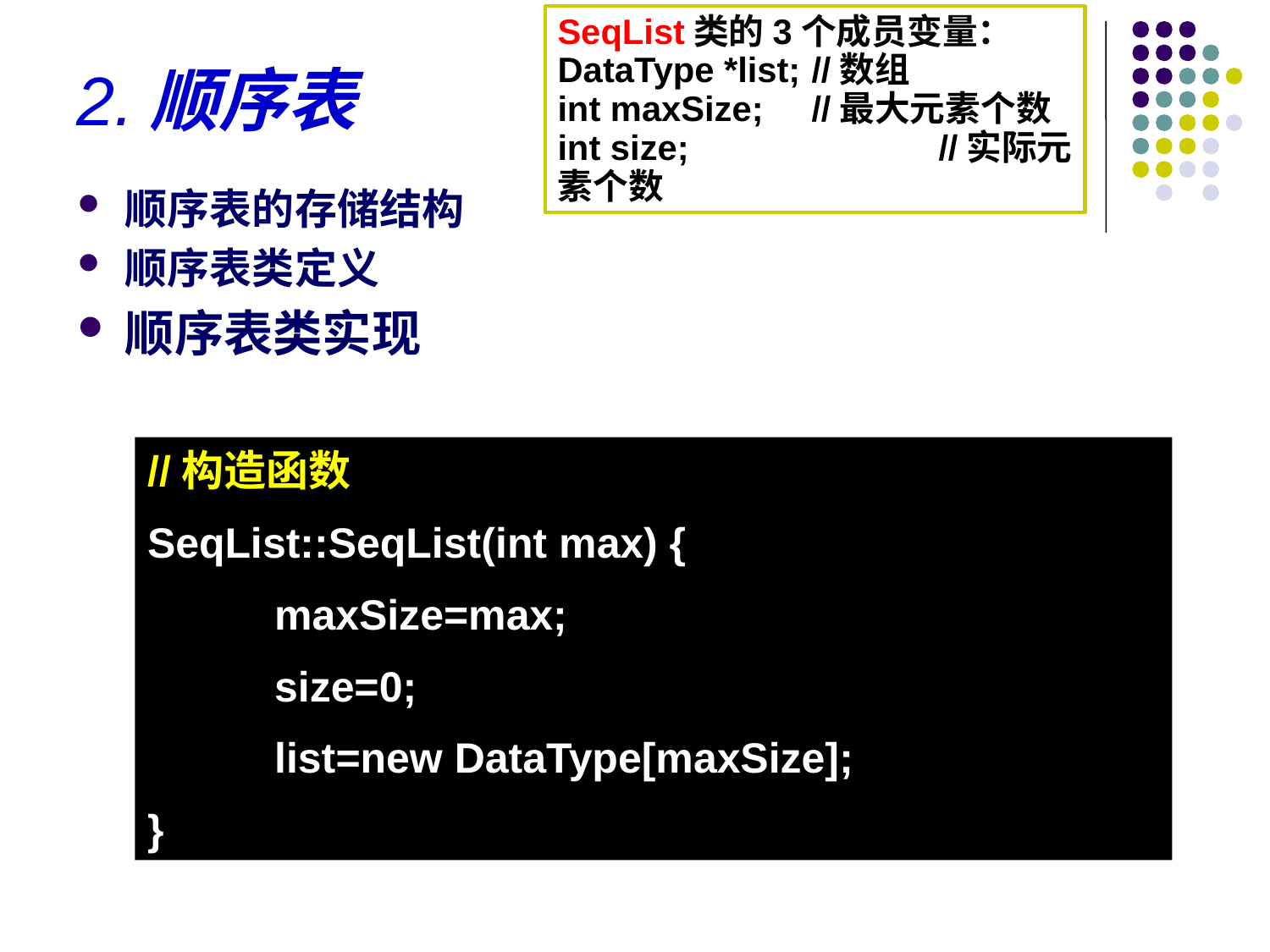

SeqList类的3个成员变量：
DataType *list; 	//数组
int maxSize; 	//最大元素个数
int size; 		//实际元素个数
# 2.顺序表
顺序表的存储结构
顺序表类定义
顺序表类实现

//构造函数
SeqList::SeqList(int max) {
	maxSize=max;
	size=0;
	list=new DataType[maxSize];
}